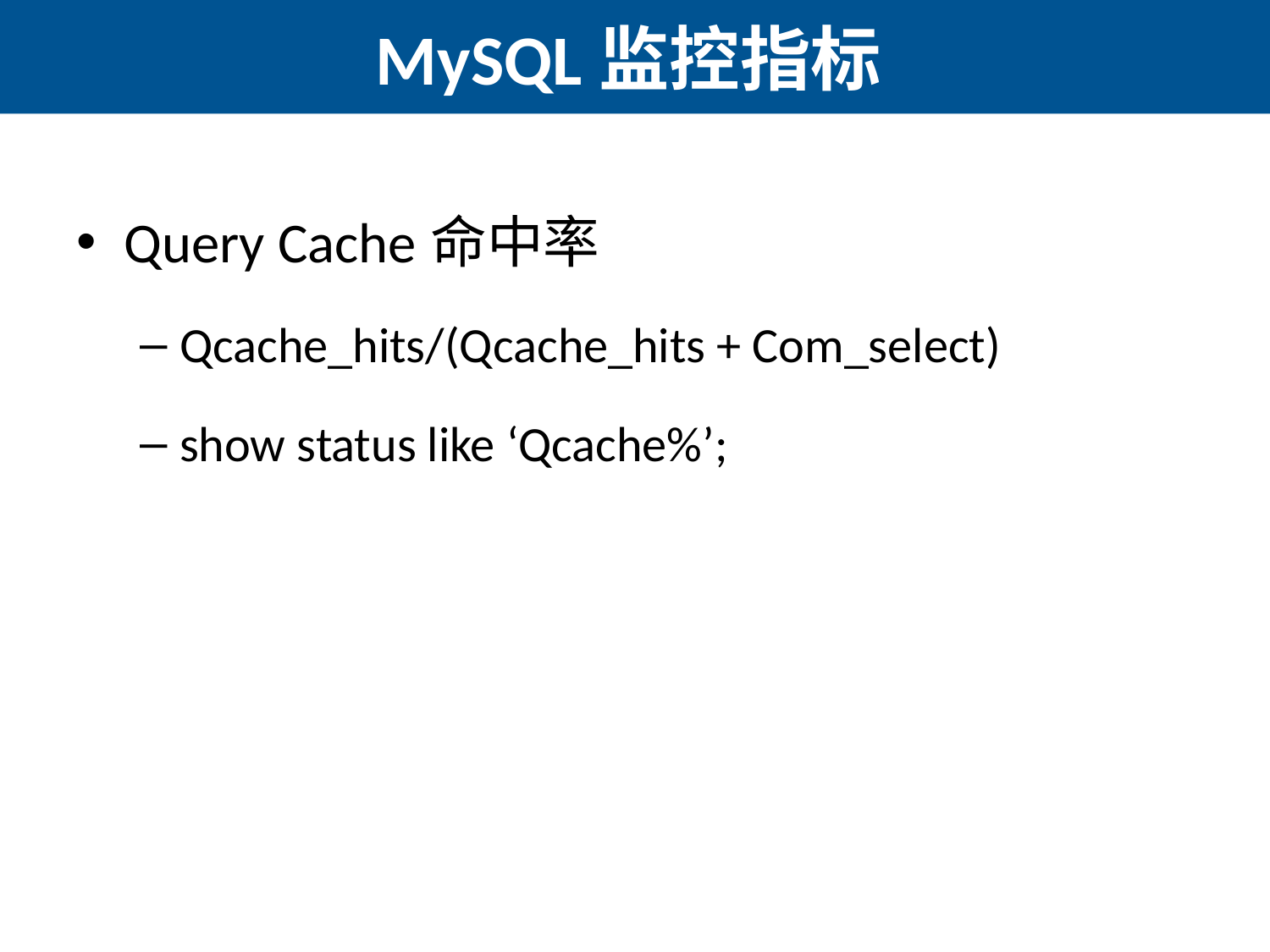

# MySQL监控指标
Query Cache命中率
Qcache_hits/(Qcache_hits + Com_select)
show status like ‘Qcache%’;